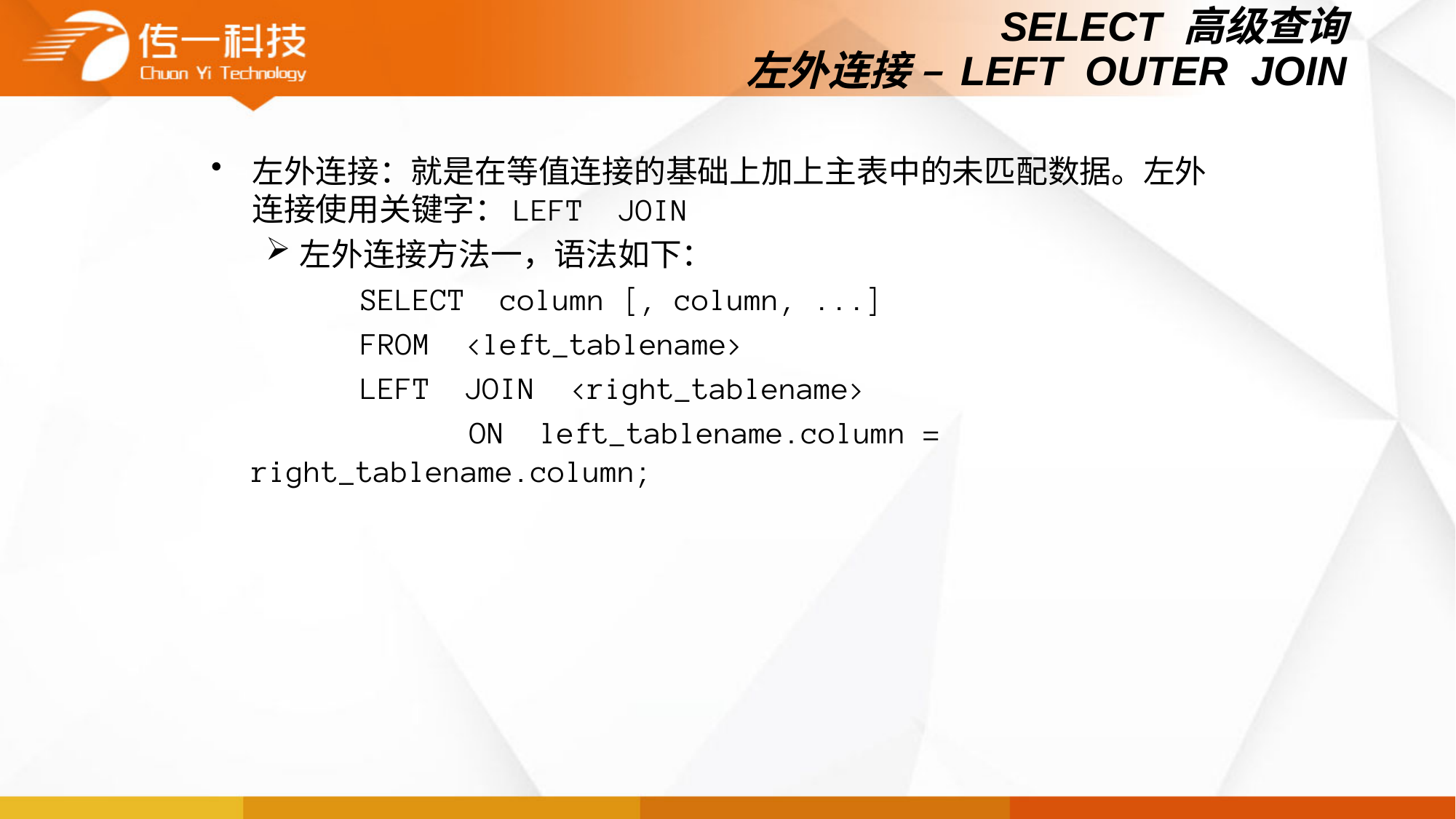

# SELECT 高级查询 左外连接 – LEFT  OUTER  JOIN
左外连接：就是在等值连接的基础上加上主表中的未匹配数据。左外连接使用关键字：LEFT  JOIN
左外连接方法一，语法如下：
		SELECT  column [, column, ...]
		FROM  <left_tablename>
		LEFT  JOIN  <right_tablename>
    		ON  left_tablename.column = right_tablename.column;